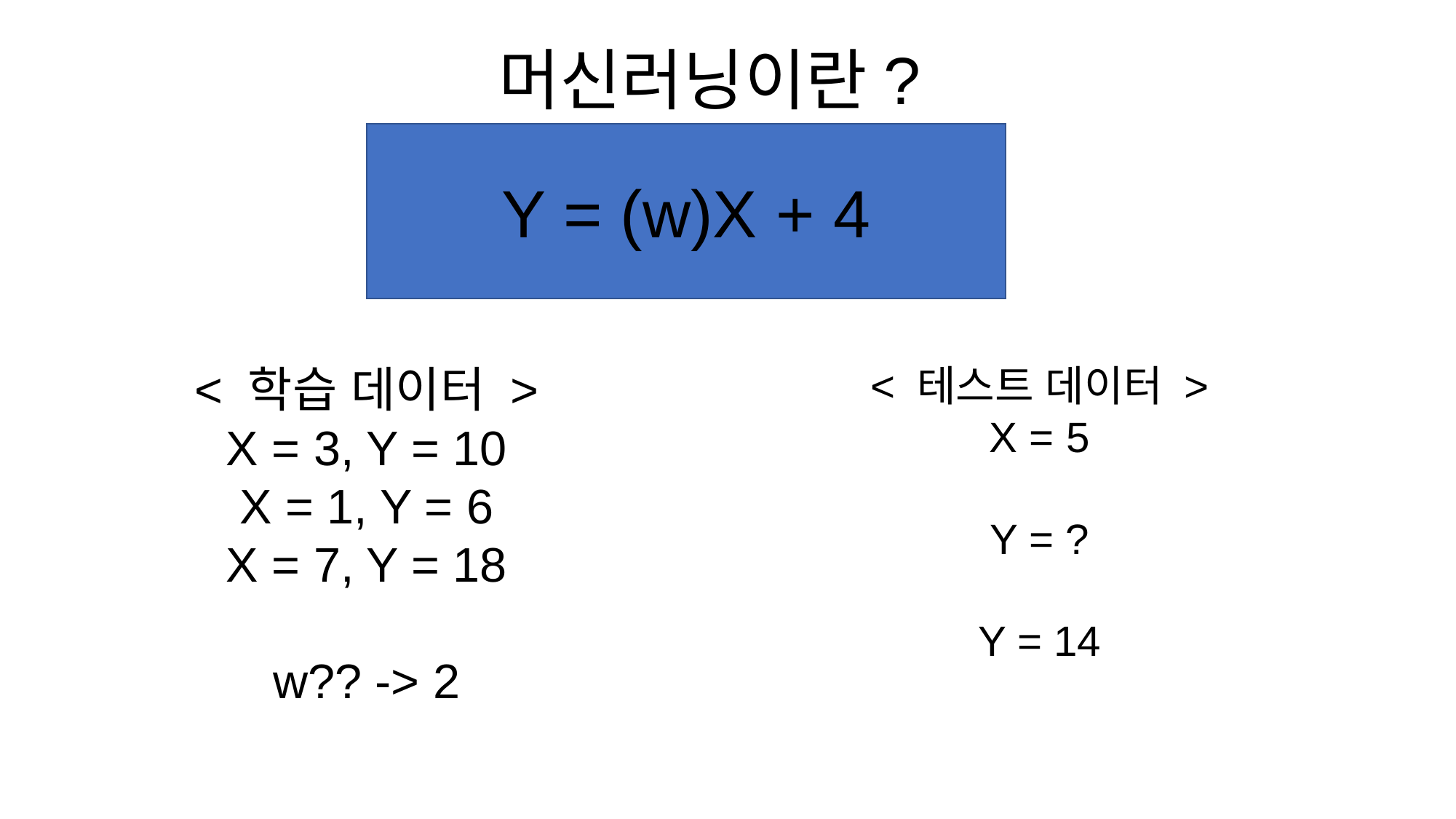

머신러닝이란?

Y = (w)X + 4
< 학습 데이터 >
X = 3, Y = 10
X = 1, Y = 6
X = 7, Y = 18

w?? -> 2
< 테스트 데이터 >
X = 5

Y = ?

Y = 14